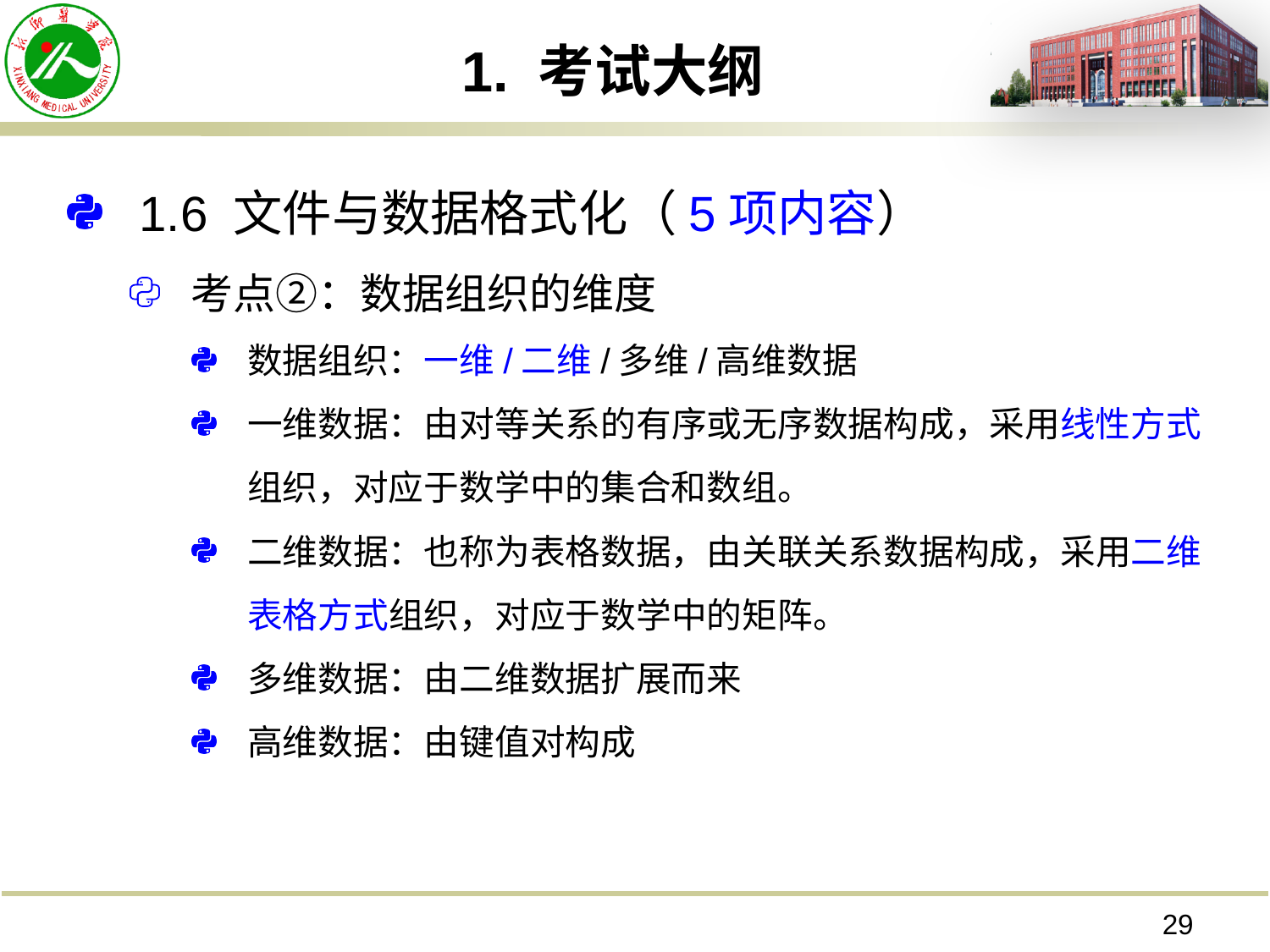

# 1. 考试大纲
1.6 文件与数据格式化（5项内容）
考点②：数据组织的维度
数据组织：一维/二维/多维/高维数据
一维数据：由对等关系的有序或无序数据构成，采用线性方式组织，对应于数学中的集合和数组。
二维数据：也称为表格数据，由关联关系数据构成，采用二维表格方式组织，对应于数学中的矩阵。
多维数据：由二维数据扩展而来
高维数据：由键值对构成
29